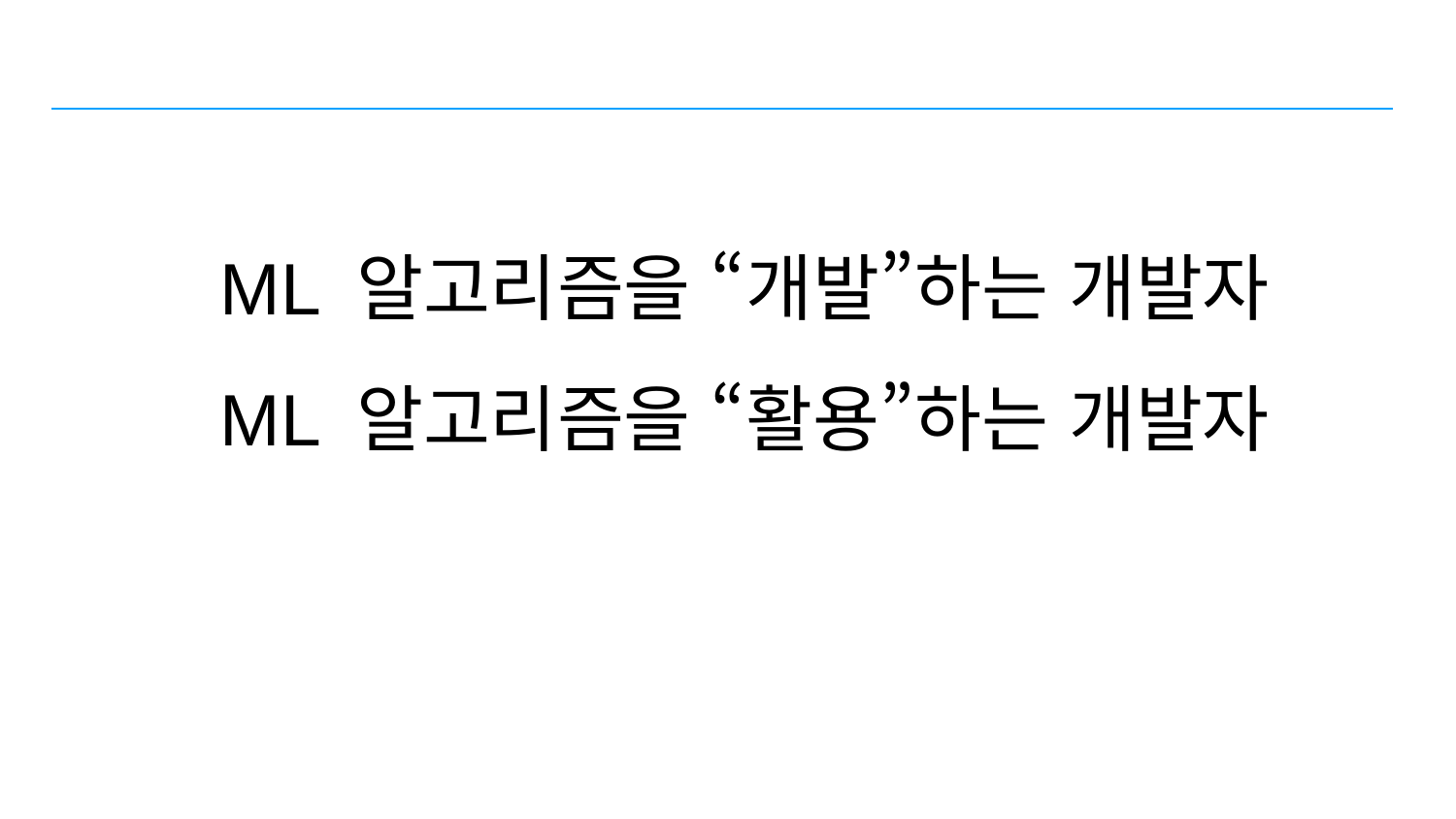

ML 알고리즘을 “개발”하는 개발자
ML 알고리즘을 “활용”하는 개발자